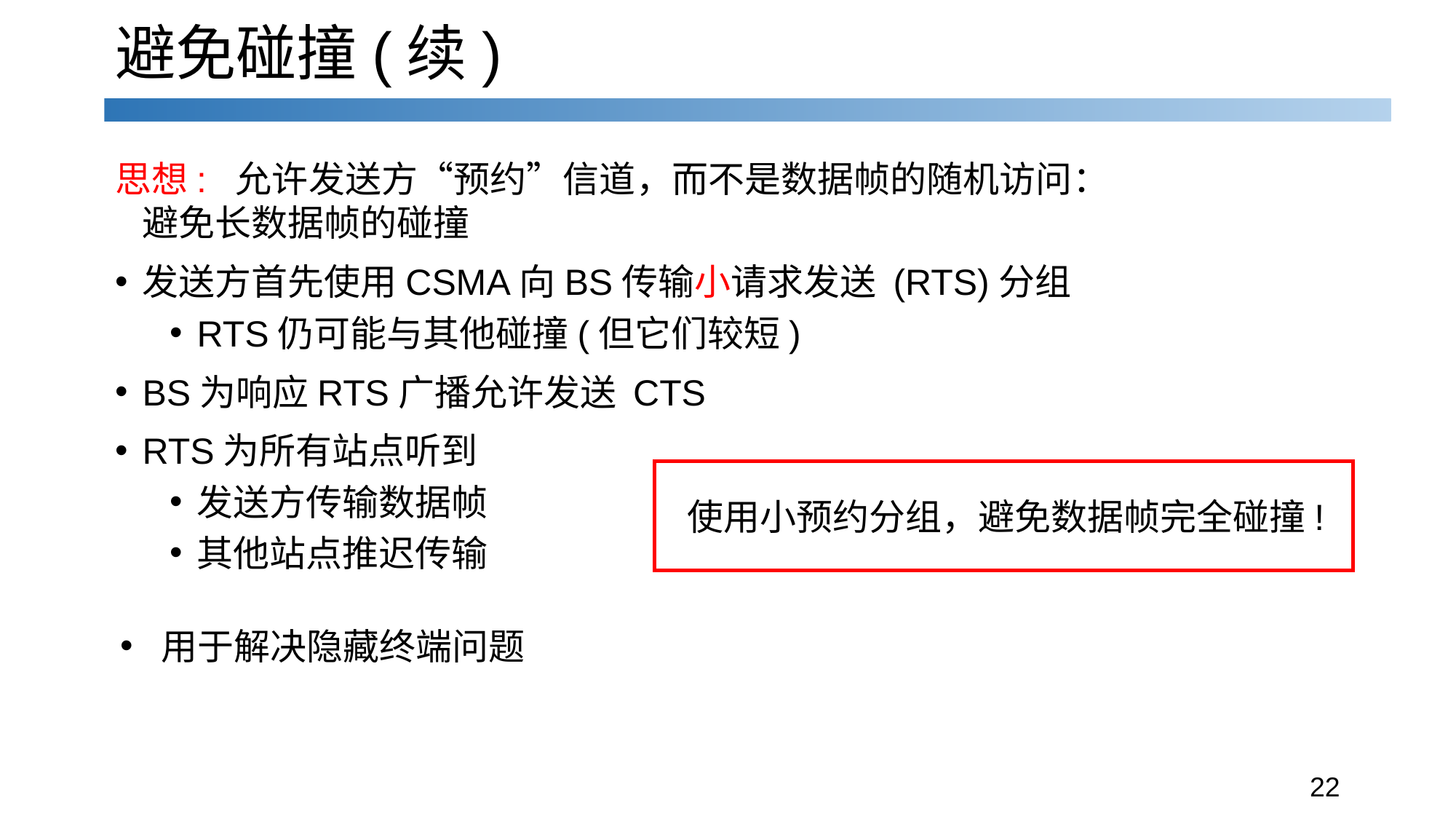

# 避免碰撞(续)

思想:  允许发送方“预约”信道，而不是数据帧的随机访问：避免长数据帧的碰撞
发送方首先使用CSMA向BS传输小请求发送 (RTS)分组
RTS仍可能与其他碰撞(但它们较短)
BS为响应RTS广播允许发送 CTS
RTS为所有站点听到
发送方传输数据帧
其他站点推迟传输

使用小预约分组，避免数据帧完全碰撞!
用于解决隐藏终端问题
22